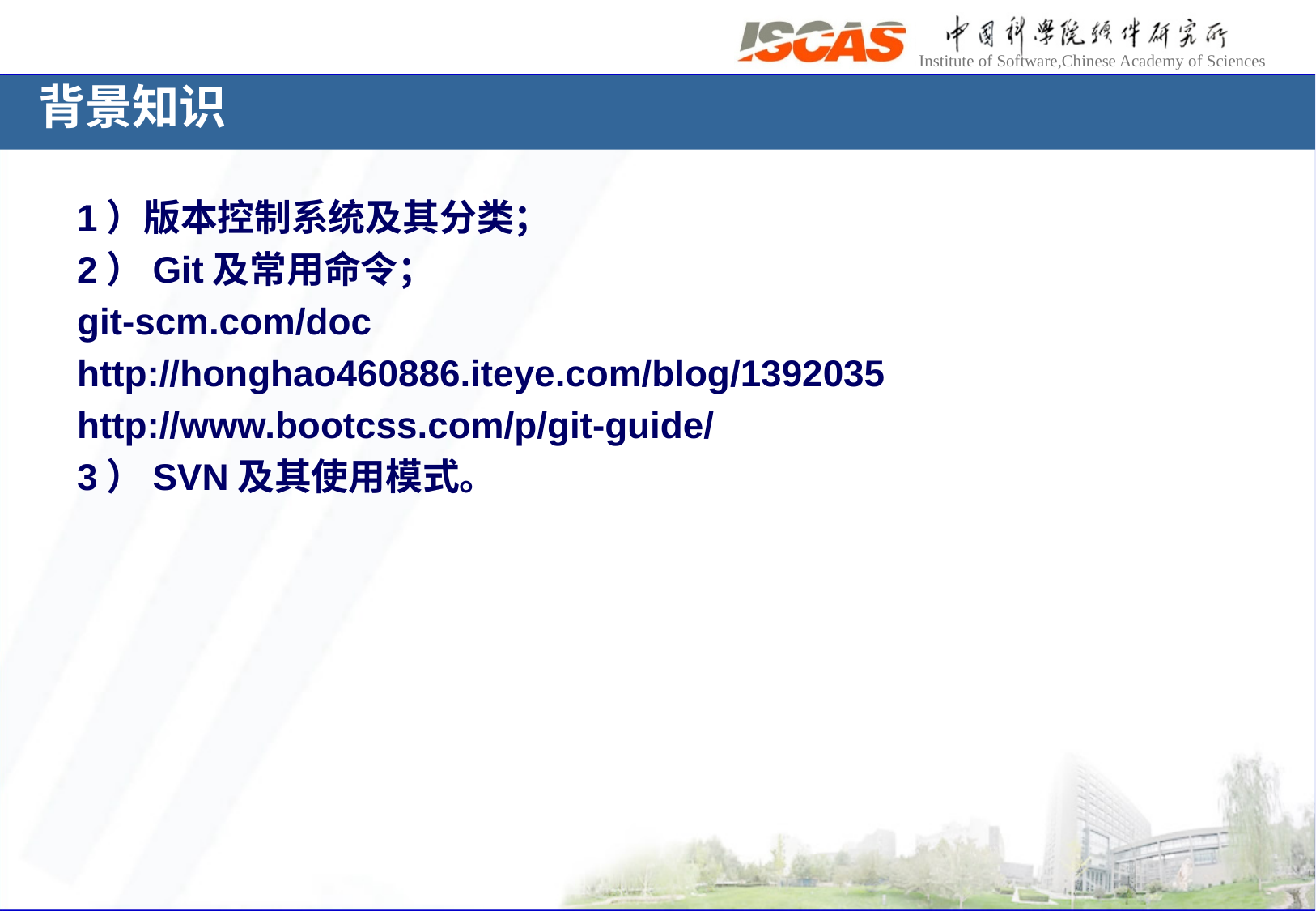

# 背景知识
1）版本控制系统及其分类；
2）Git及常用命令；
git-scm.com/doc
http://honghao460886.iteye.com/blog/1392035
http://www.bootcss.com/p/git-guide/
3）SVN及其使用模式。